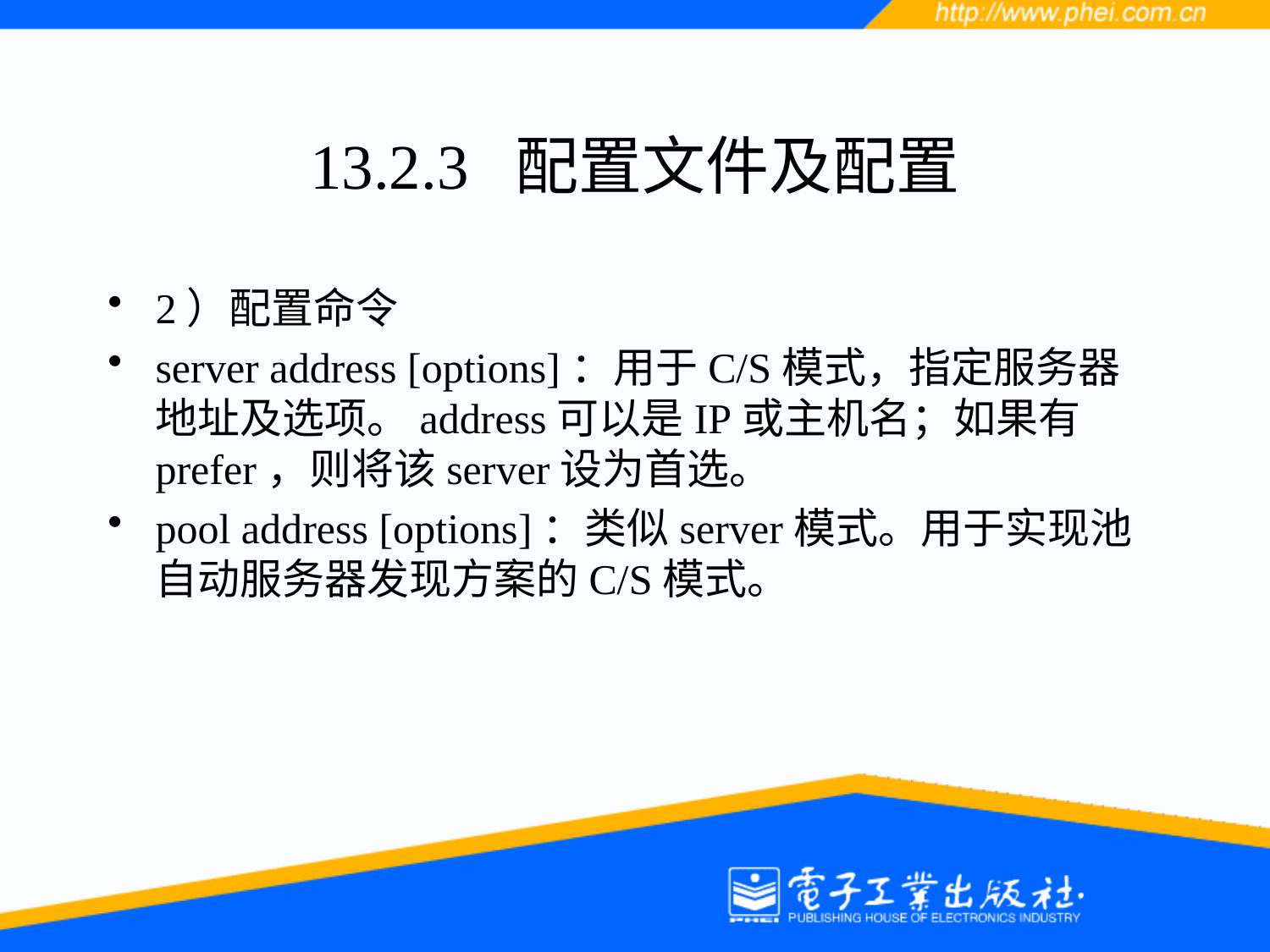

# 13.2.3  配置文件及配置
2）配置命令
server address [options]：用于C/S模式，指定服务器地址及选项。address可以是IP或主机名；如果有prefer，则将该server设为首选。
pool address [options]：类似server模式。用于实现池自动服务器发现方案的C/S模式。